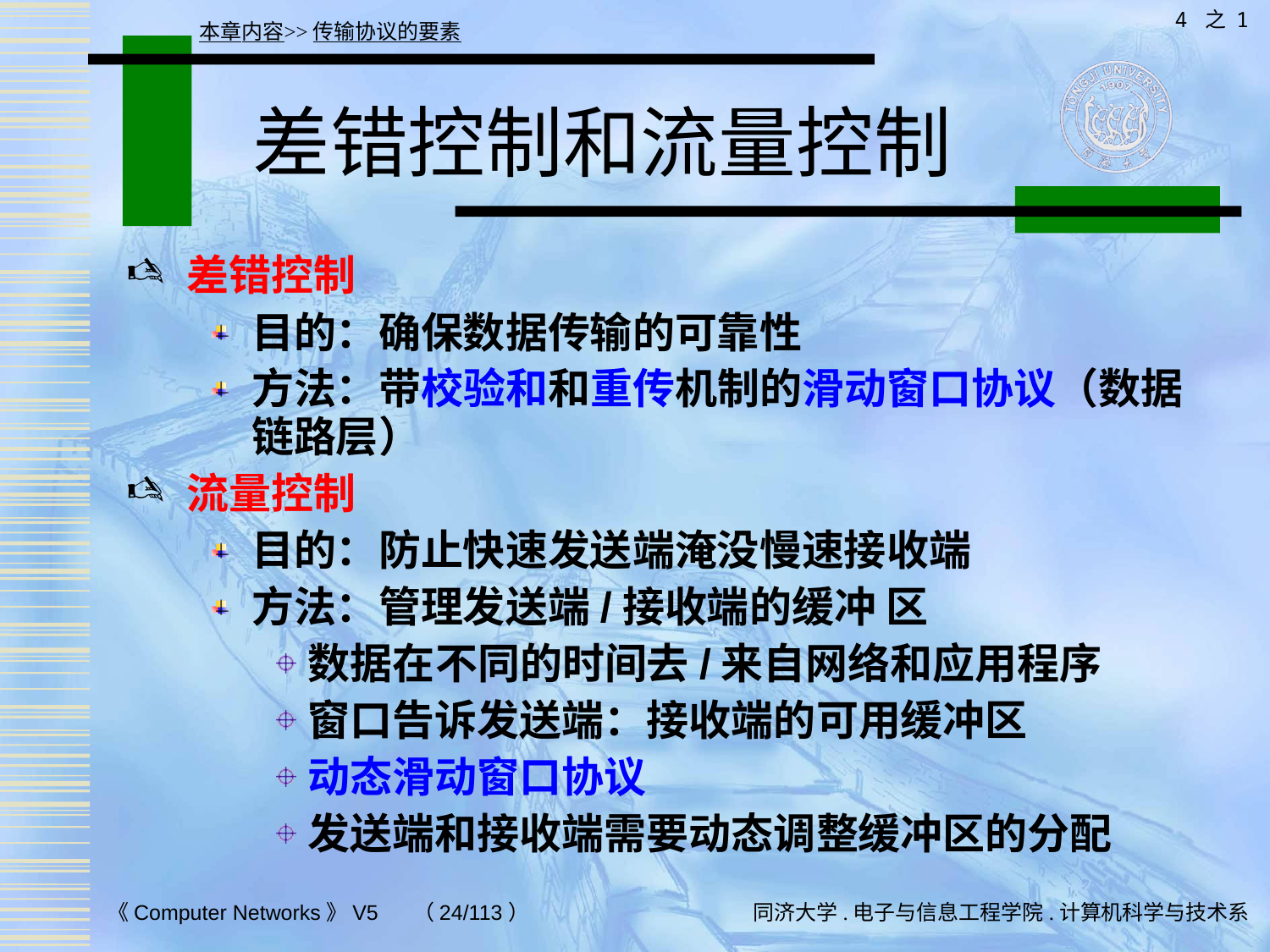

4 之 1
本章内容>>传输协议的要素
# 差错控制和流量控制
差错控制
目的：确保数据传输的可靠性
方法：带校验和和重传机制的滑动窗口协议（数据链路层）
流量控制
目的：防止快速发送端淹没慢速接收端
方法：管理发送端/接收端的缓冲 区
数据在不同的时间去/来自网络和应用程序
窗口告诉发送端：接收端的可用缓冲区
动态滑动窗口协议
发送端和接收端需要动态调整缓冲区的分配